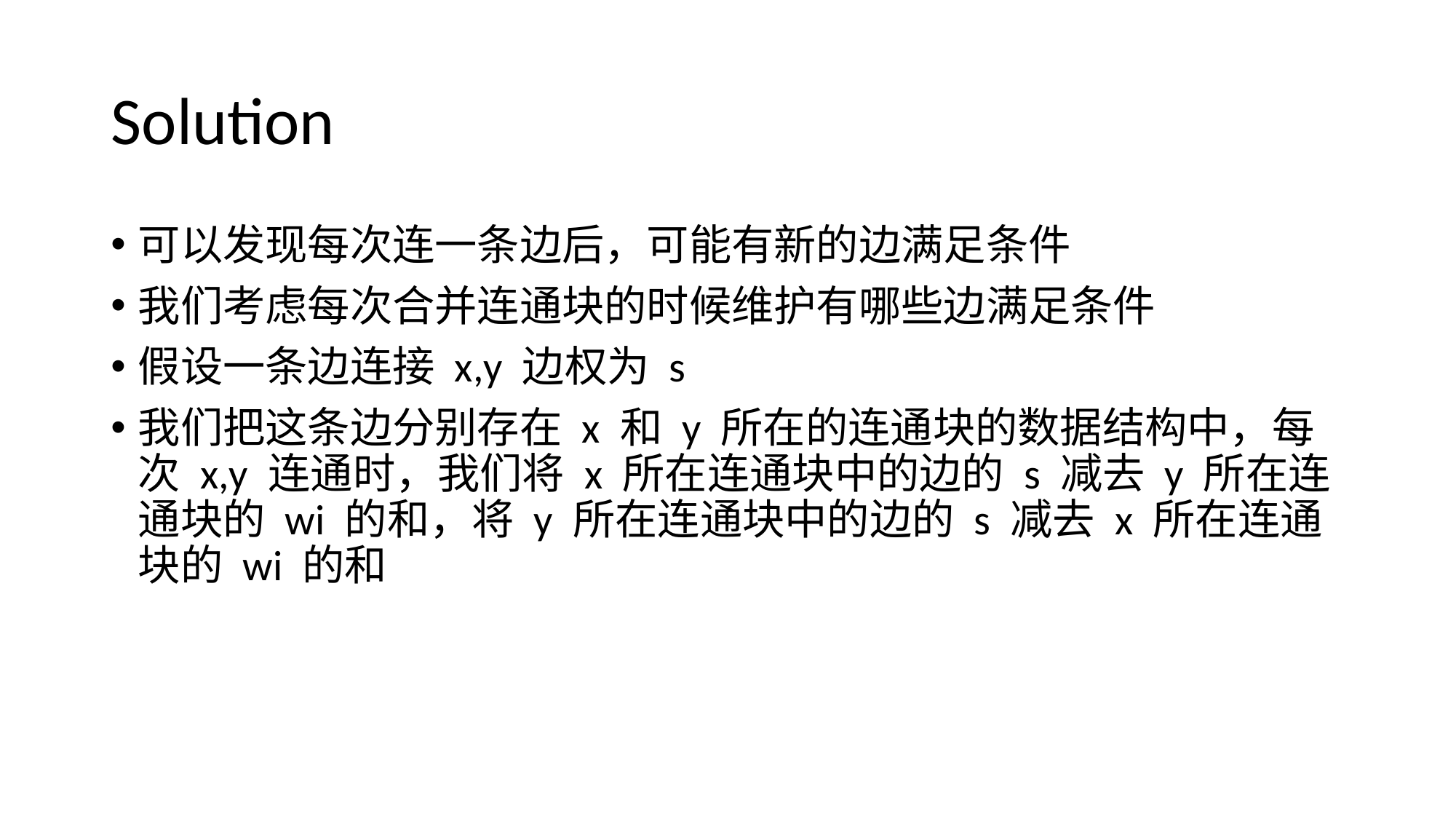

# Solution
可以发现每次连一条边后，可能有新的边满足条件
我们考虑每次合并连通块的时候维护有哪些边满足条件
假设一条边连接 x,y 边权为 s
我们把这条边分别存在 x 和 y 所在的连通块的数据结构中，每次 x,y 连通时，我们将 x 所在连通块中的边的 s 减去 y 所在连通块的 wi 的和，将 y 所在连通块中的边的 s 减去 x 所在连通块的 wi 的和